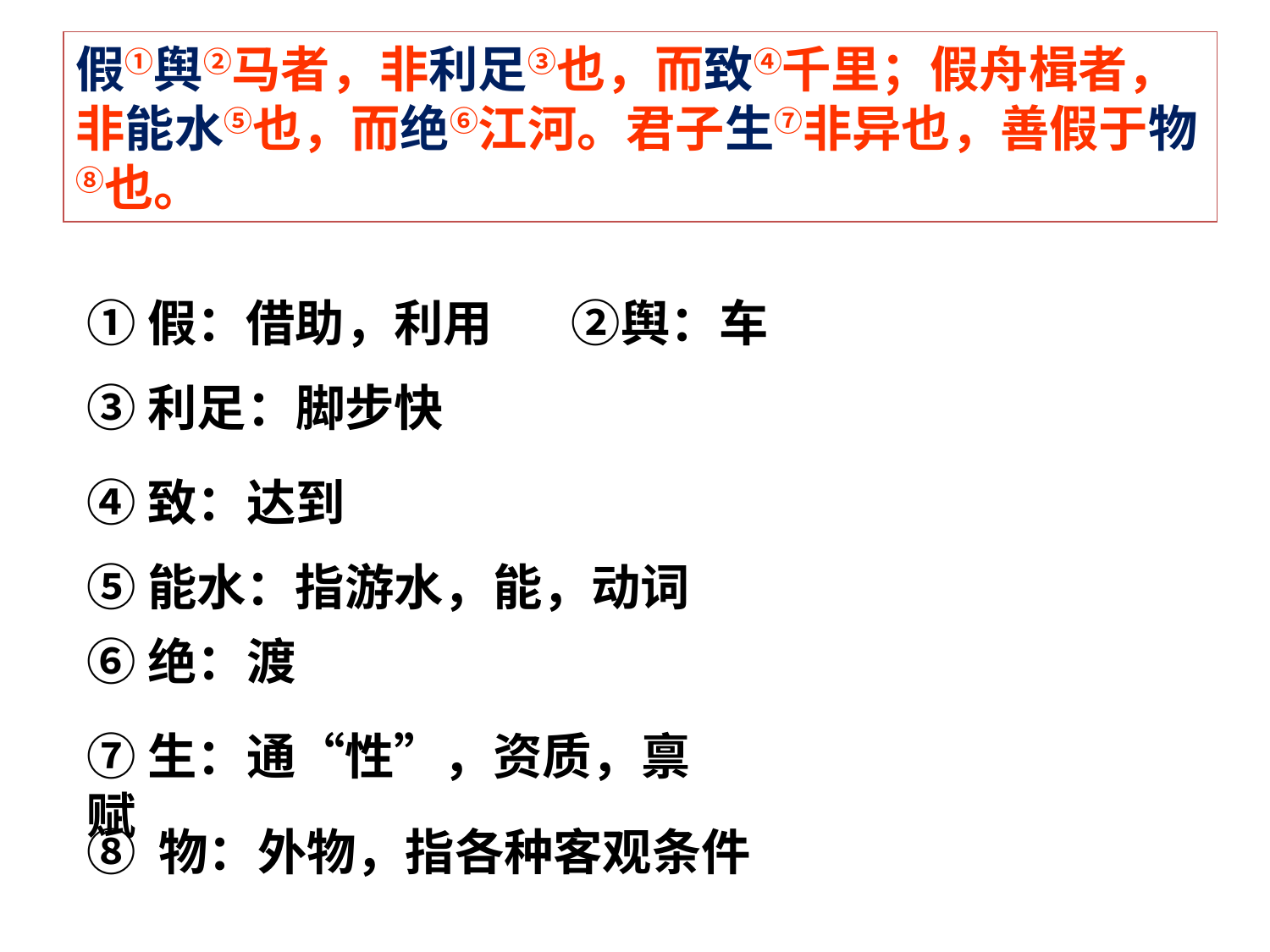

假①舆②马者，非利足③也，而致④千里；假舟楫者，非能水⑤也，而绝⑥江河。君子生⑦非异也，善假于物⑧也。
①假：借助，利用       ②舆：车
③利足：脚步快
④致：达到
⑤能水：指游水，能，动词
⑥绝：渡
⑦生：通“性”，资质，禀赋
⑧ 物：外物，指各种客观条件